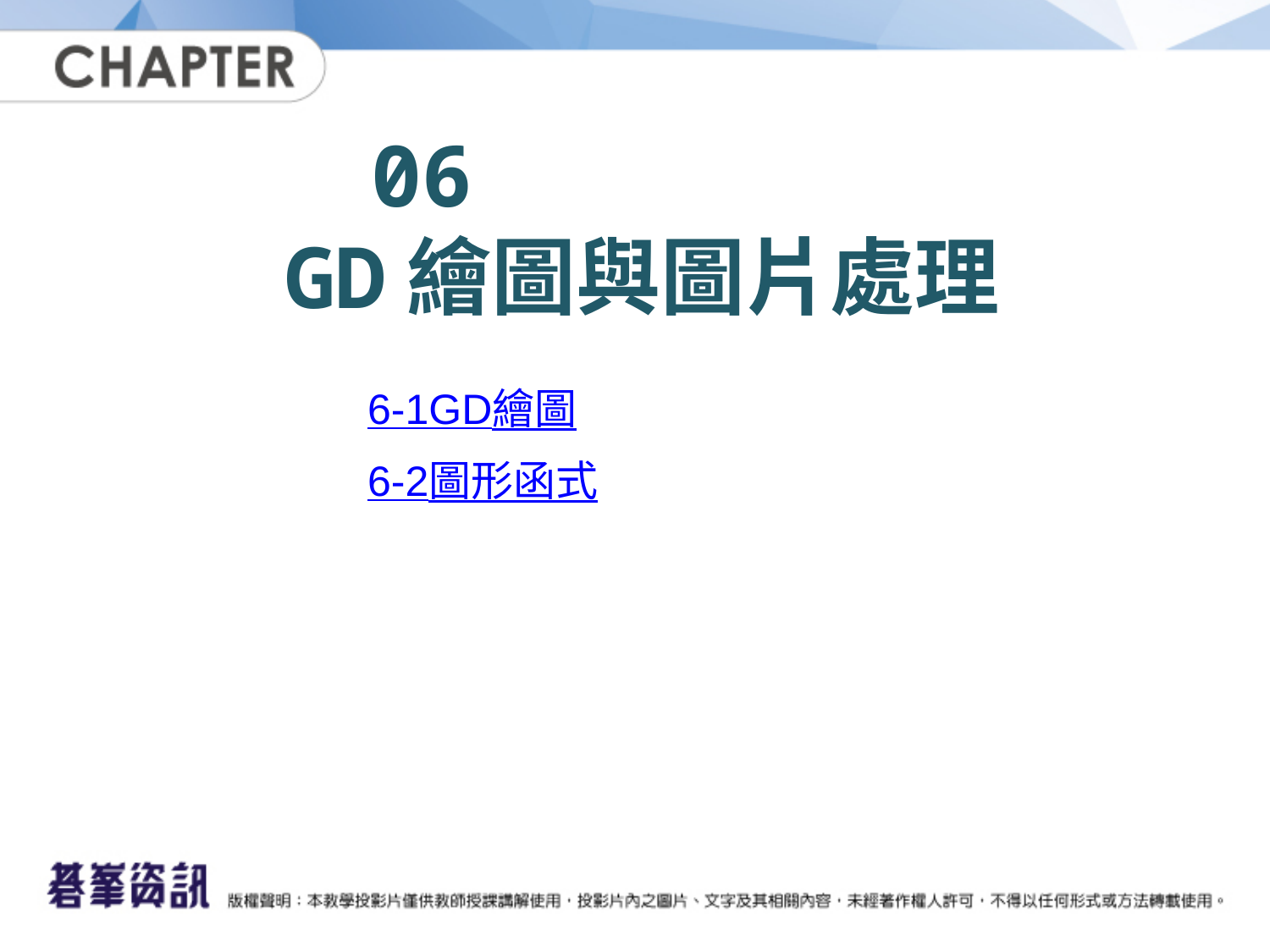

# 06 GD繪圖與圖片處理
6-1	GD繪圖
6-2	圖形函式